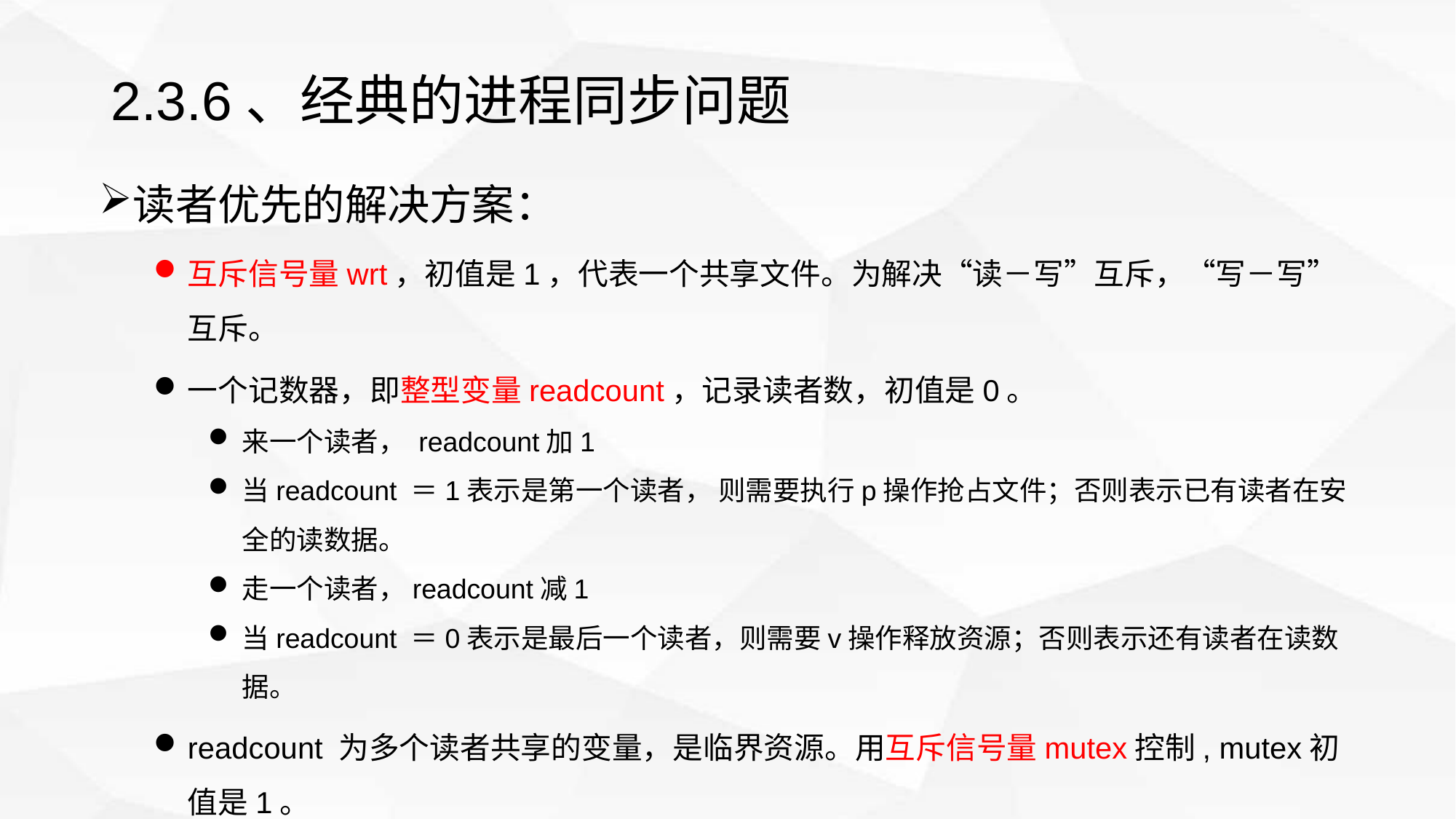

# 2.3.6、经典的进程同步问题
读者优先的解决方案：
互斥信号量wrt，初值是1，代表一个共享文件。为解决“读－写”互斥，“写－写”互斥。
一个记数器，即整型变量readcount，记录读者数，初值是0。
来一个读者， readcount加1
当readcount ＝1表示是第一个读者， 则需要执行p操作抢占文件；否则表示已有读者在安全的读数据。
走一个读者，readcount减1
当readcount ＝0表示是最后一个读者，则需要v操作释放资源；否则表示还有读者在读数据。
readcount 为多个读者共享的变量，是临界资源。用互斥信号量mutex控制, mutex初值是1。